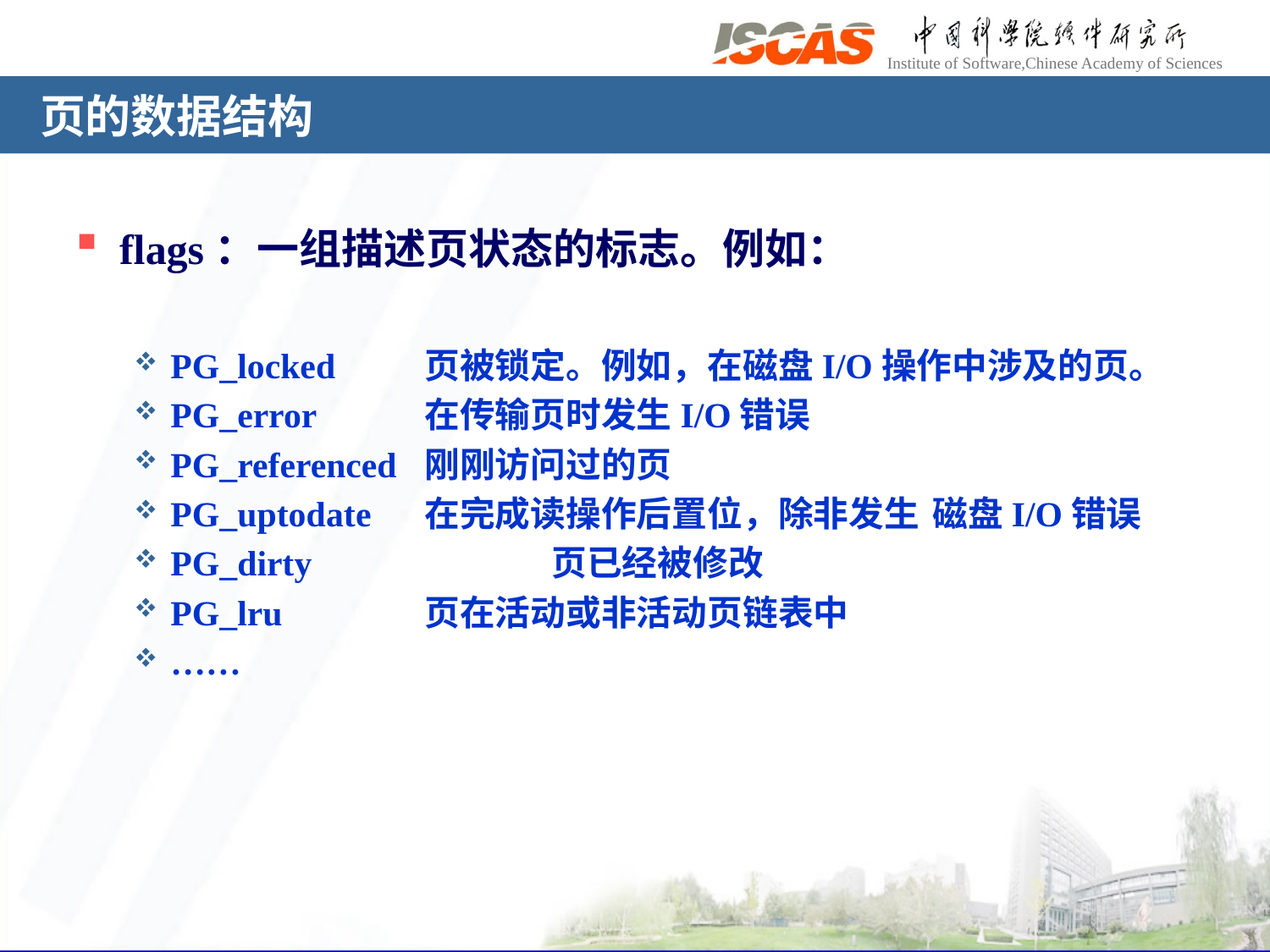

# 页的数据结构
flags：一组描述页状态的标志。例如：

PG_locked	页被锁定。例如，在磁盘I/O操作中涉及的页。
PG_error	在传输页时发生I/O错误
PG_referenced	刚刚访问过的页
PG_uptodate	在完成读操作后置位，除非发生	磁盘I/O错误
PG_dirty		页已经被修改
PG_lru		页在活动或非活动页链表中
……